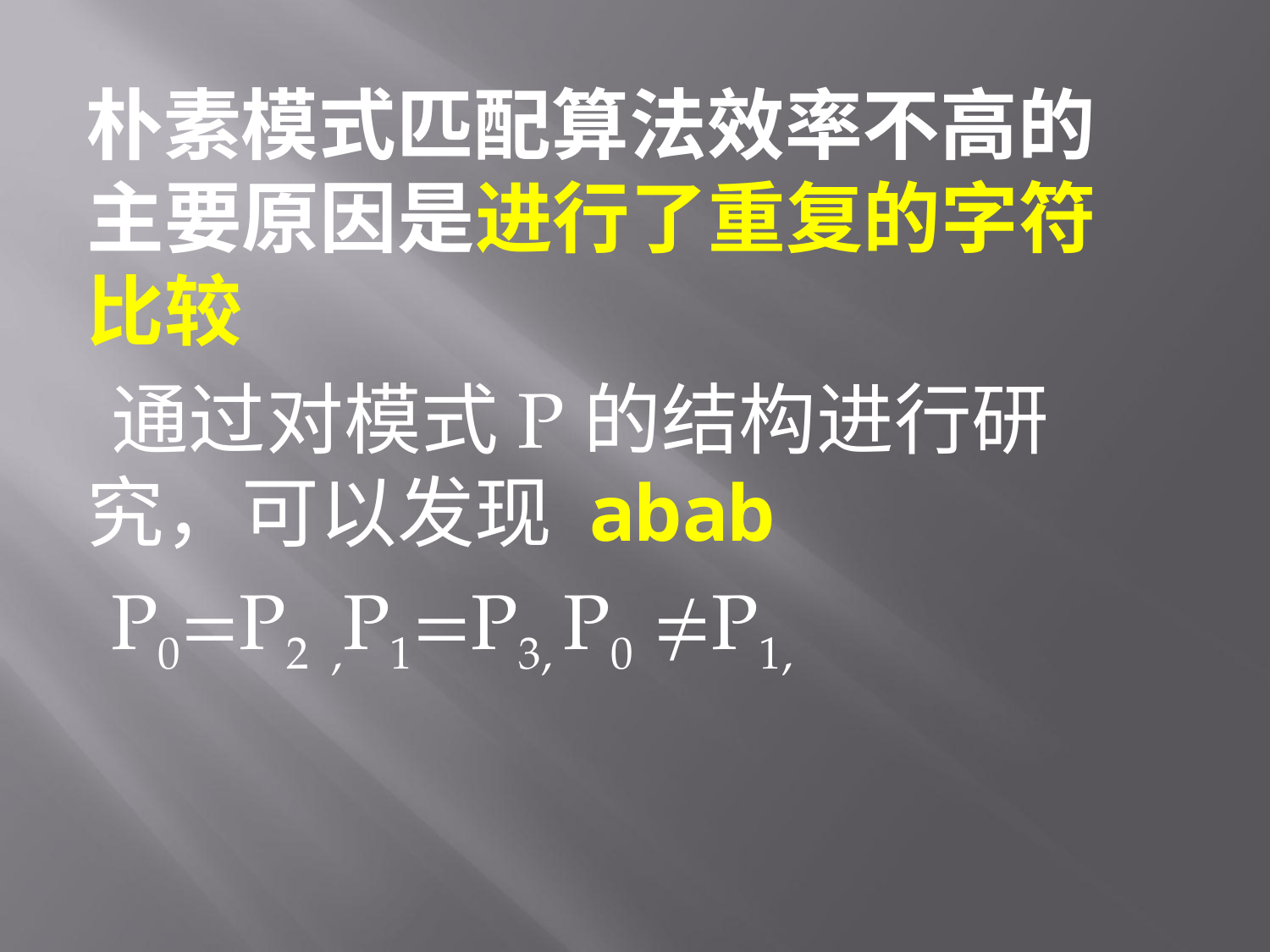

朴素模式匹配算法效率不高的主要原因是进行了重复的字符比较
通过对模式P的结构进行研究，可以发现 abab
P0=P2  ,P1=P3, P0 ≠P1,